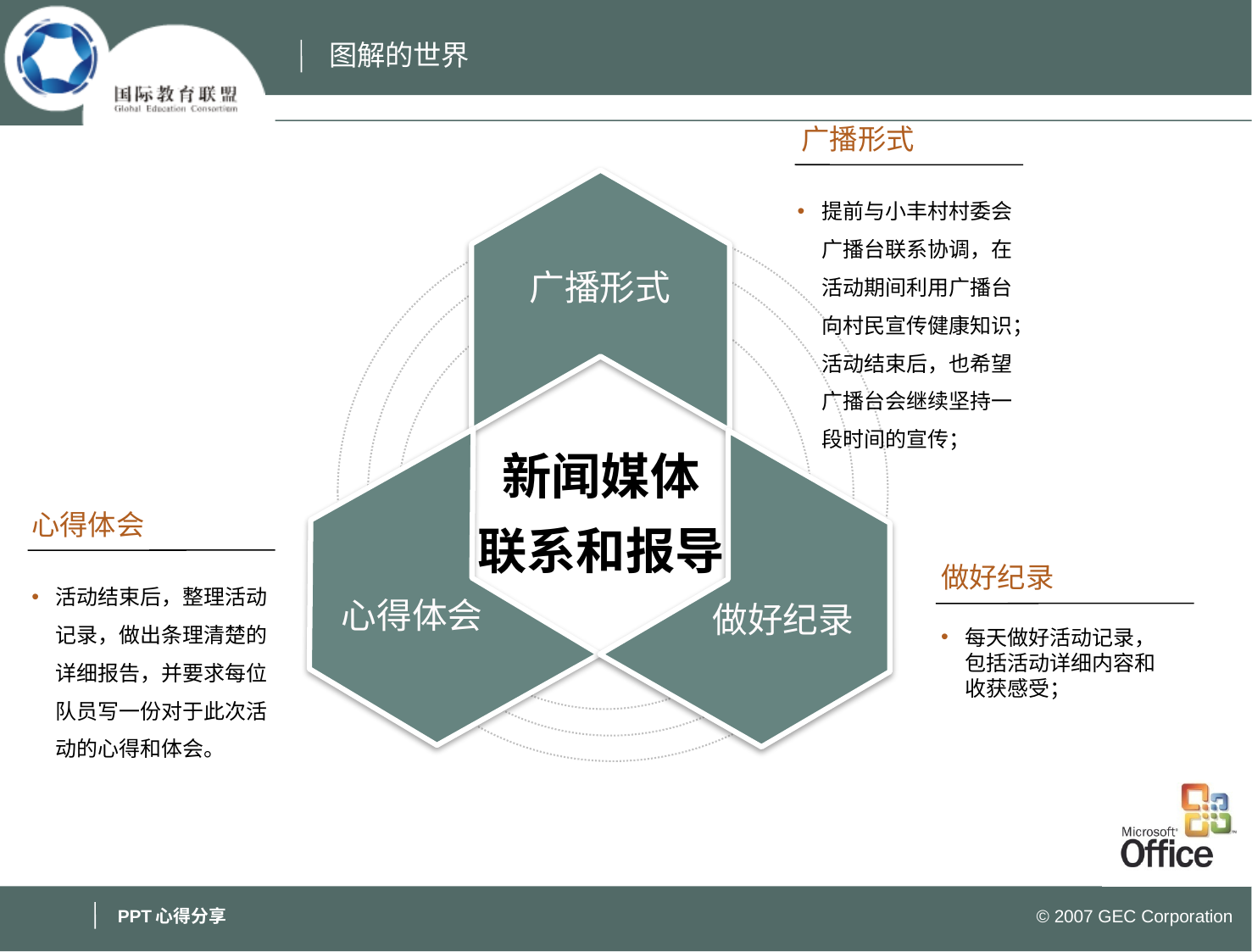

广播形式
提前与小丰村村委会广播台联系协调，在活动期间利用广播台向村民宣传健康知识；活动结束后，也希望广播台会继续坚持一段时间的宣传；

广播形式

新闻媒体
联系和报导

心得体会

做好纪录
心得体会
活动结束后，整理活动记录，做出条理清楚的详细报告，并要求每位队员写一份对于此次活动的心得和体会。
做好纪录
每天做好活动记录，包括活动详细内容和收获感受；